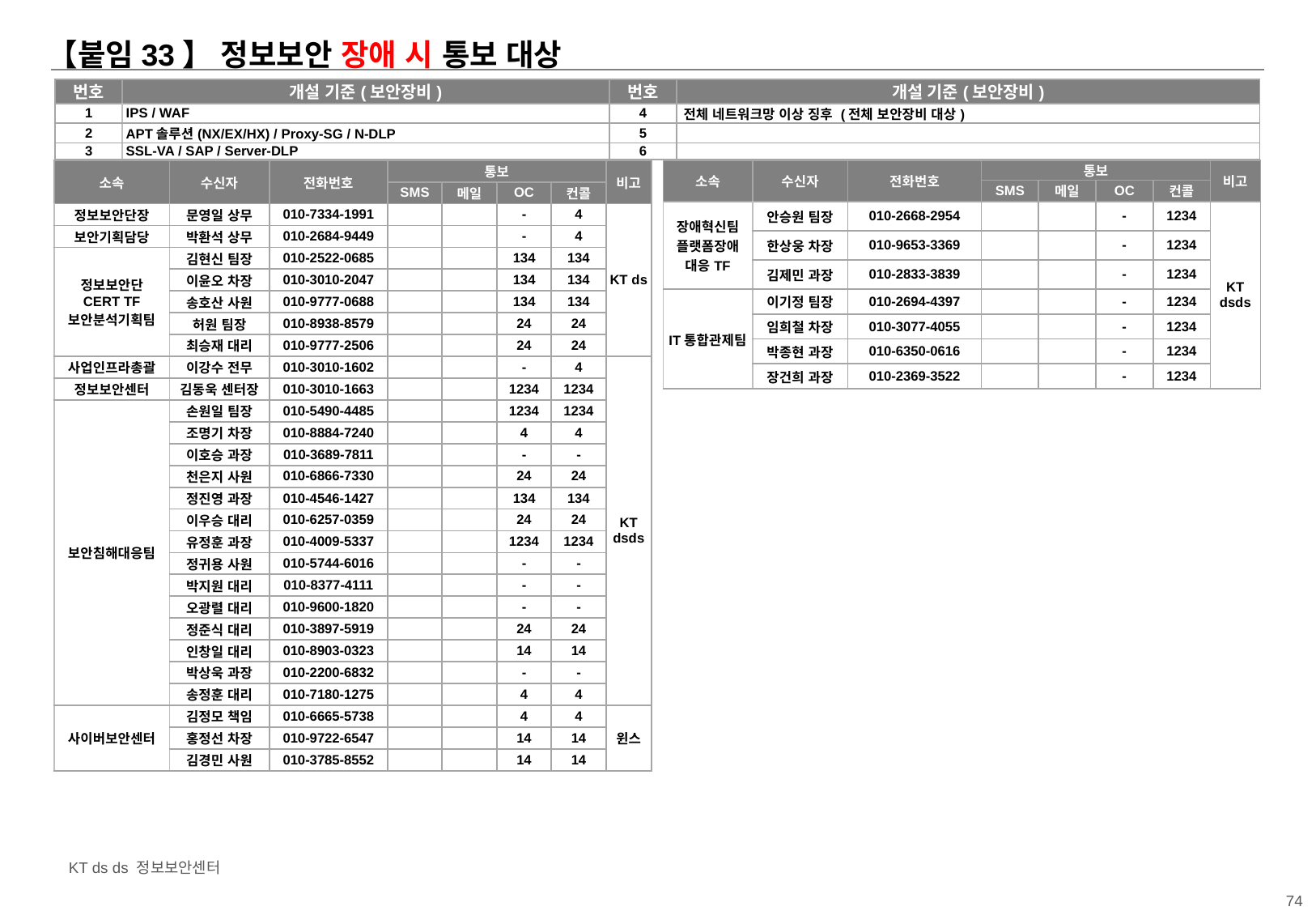

【붙임33】 정보보안 장애 시 통보 대상
| 번호 | 개설 기준(보안장비) | 번호 | 개설 기준(보안장비) |
| --- | --- | --- | --- |
| 1 | IPS / WAF | 4 | 전체 네트워크망 이상 징후 (전체 보안장비 대상) |
| 2 | APT솔루션(NX/EX/HX) / Proxy-SG / N-DLP | 5 |  |
| 3 | SSL-VA / SAP / Server-DLP | 6 |  |
| 소속 | 수신자 | 전화번호 | 통보 |  |  |  | 비고 |
| --- | --- | --- | --- | --- | --- | --- | --- |
|  |  |  | SMS | 메일 | OC | 컨콜 |  |
| 정보보안단장 | 문영일 상무 | 010-7334-1991 |  |  | - | 4 | KT ds |
| 보안기획담당 | 박환석 상무 | 010-2684-9449 |  |  | - | 4 |  |
| 정보보안단 CERT TF 보안분석기획팀 | 김현신 팀장 | 010-2522-0685 |  |  | 134 | 134 |  |
|  | 이윤오 차장 | 010-3010-2047 |  |  | 134 | 134 |  |
|  | 송호산 사원 | 010-9777-0688 |  |  | 134 | 134 |  |
|  | 허원 팀장 | 010-8938-8579 |  |  | 24 | 24 |  |
|  | 최승재 대리 | 010-9777-2506 |  |  | 24 | 24 |  |
| 사업인프라총괄 | 이강수 전무 | 010-3010-1602 |  |  | - | 4 | KT dsds |
| 정보보안센터 | 김동욱 센터장 | 010-3010-1663 |  |  | 1234 | 1234 |  |
| 보안침해대응팀 | 손원일 팀장 | 010-5490-4485 |  |  | 1234 | 1234 |  |
|  | 조명기 차장 | 010-8884-7240 |  |  | 4 | 4 |  |
|  | 이호승 과장 | 010-3689-7811 |  |  | - | - |  |
|  | 천은지 사원 | 010-6866-7330 |  |  | 24 | 24 |  |
|  | 정진영 과장 | 010-4546-1427 |  |  | 134 | 134 |  |
|  | 이우승 대리 | 010-6257-0359 |  |  | 24 | 24 |  |
|  | 유정훈 과장 | 010-4009-5337 |  |  | 1234 | 1234 |  |
|  | 정귀용 사원 | 010-5744-6016 |  |  | - | - |  |
|  | 박지원 대리 | 010-8377-4111 |  |  | - | - |  |
|  | 오광렬 대리 | 010-9600-1820 |  |  | - | - |  |
|  | 정준식 대리 | 010-3897-5919 |  |  | 24 | 24 |  |
|  | 인창일 대리 | 010-8903-0323 |  |  | 14 | 14 |  |
|  | 박상욱 과장 | 010-2200-6832 |  |  | - | - |  |
|  | 송정훈 대리 | 010-7180-1275 |  |  | 4 | 4 |  |
| 사이버보안센터 | 김정모 책임 | 010-6665-5738 |  |  | 4 | 4 | 윈스 |
|  | 홍정선 차장 | 010-9722-6547 |  |  | 14 | 14 |  |
|  | 김경민 사원 | 010-3785-8552 |  |  | 14 | 14 |  |
| 소속 | 수신자 | 전화번호 | 통보 |  |  |  | 비고 |
| --- | --- | --- | --- | --- | --- | --- | --- |
|  |  |  | SMS | 메일 | OC | 컨콜 |  |
| 장애혁신팀 플랫폼장애 대응TF | 안승원 팀장 | 010-2668-2954 |  |  | - | 1234 | KT dsds |
|  | 한상웅 차장 | 010-9653-3369 |  |  | - | 1234 |  |
|  | 김제민 과장 | 010-2833-3839 |  |  | - | 1234 |  |
| IT통합관제팀 | 이기정 팀장 | 010-2694-4397 |  |  | - | 1234 |  |
|  | 임희철 차장 | 010-3077-4055 |  |  | - | 1234 |  |
|  | 박종현 과장 | 010-6350-0616 |  |  | - | 1234 |  |
|  | 장건희 과장 | 010-2369-3522 |  |  | - | 1234 |  |
74